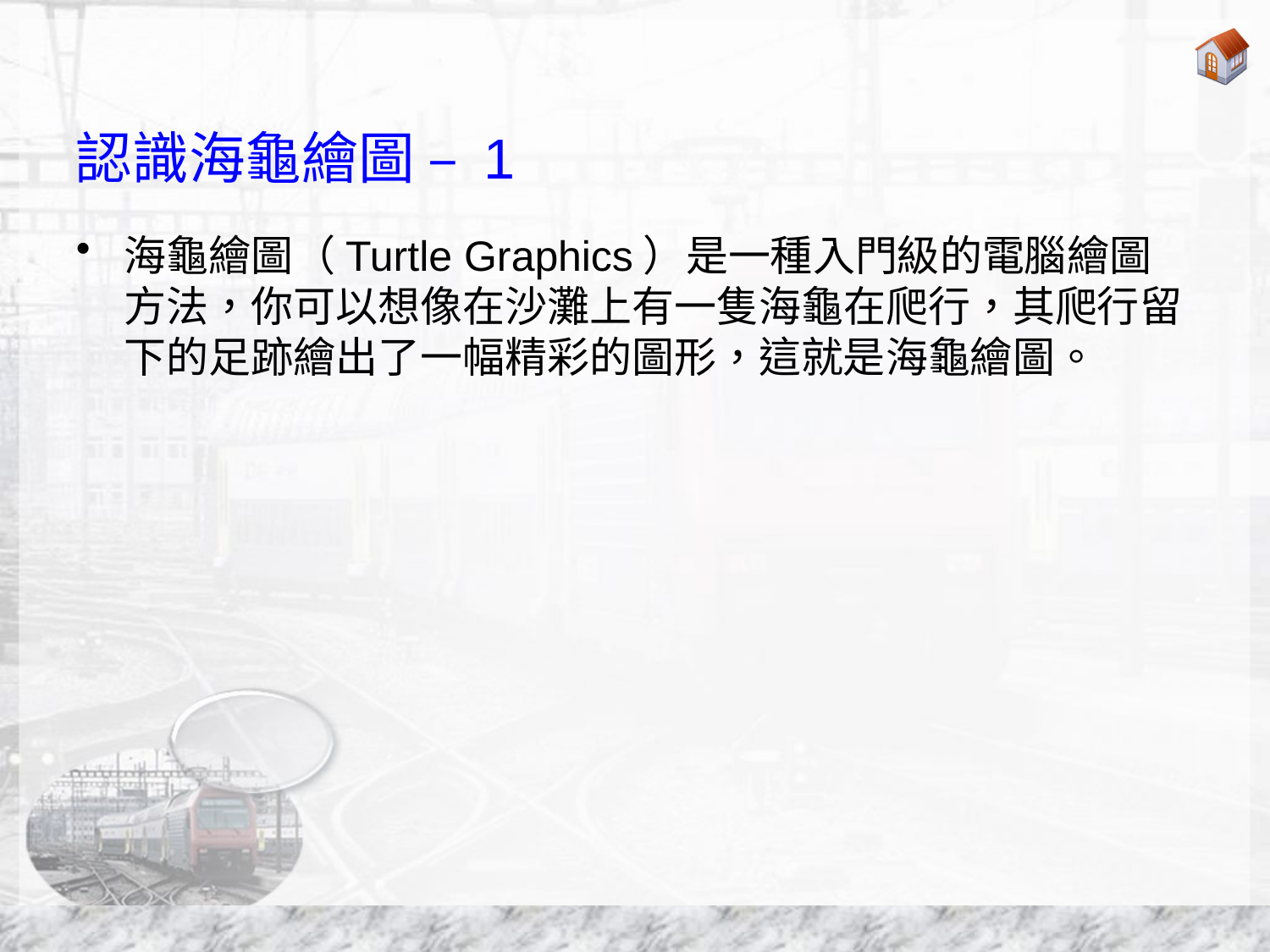

# 認識海龜繪圖 – 1
海龜繪圖（Turtle Graphics）是一種入門級的電腦繪圖方法，你可以想像在沙灘上有一隻海龜在爬行，其爬行留下的足跡繪出了一幅精彩的圖形，這就是海龜繪圖。